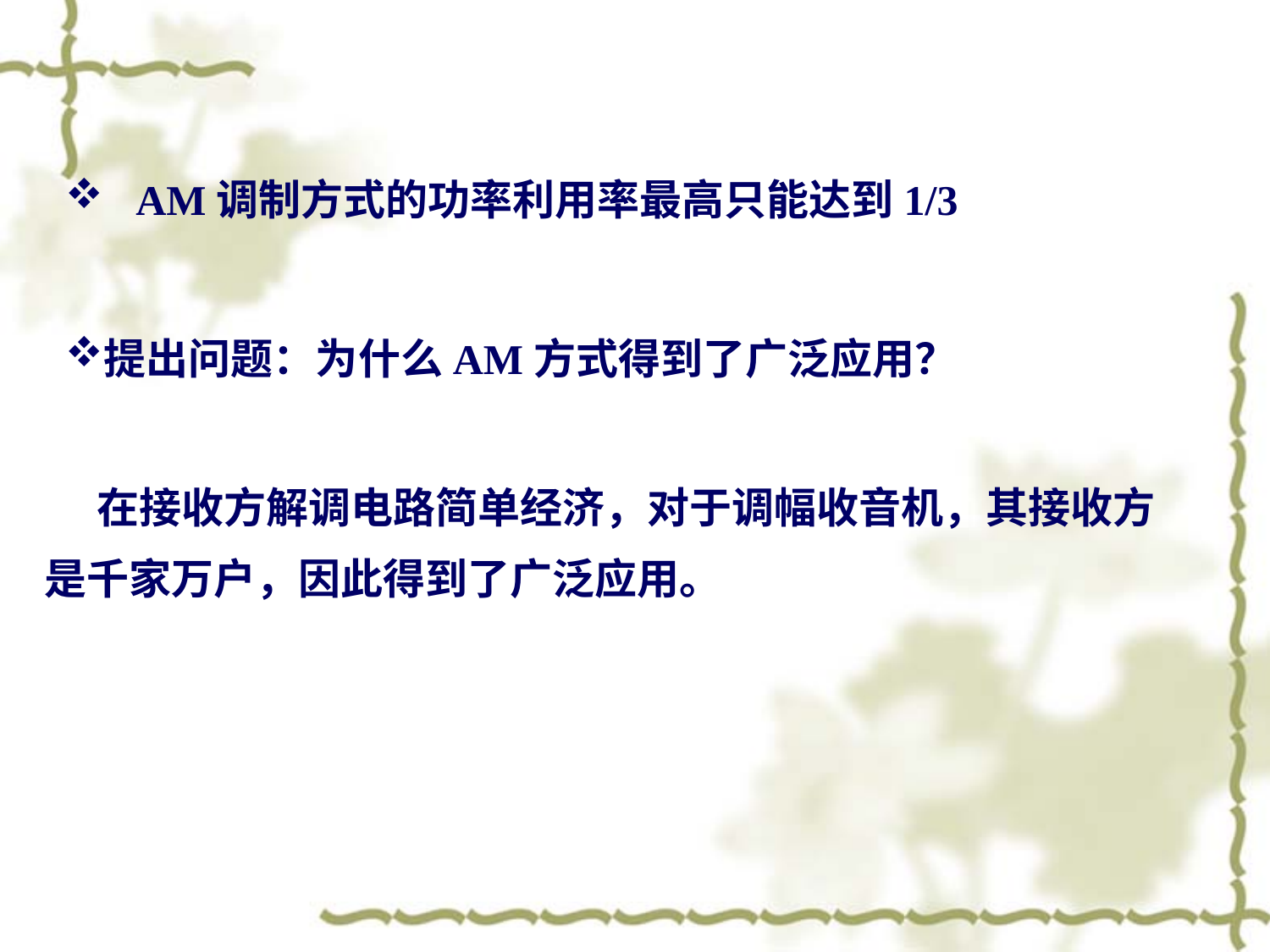

AM调制方式的功率利用率最高只能达到1/3
提出问题：为什么AM方式得到了广泛应用？
在接收方解调电路简单经济，对于调幅收音机，其接收方是千家万户，因此得到了广泛应用。